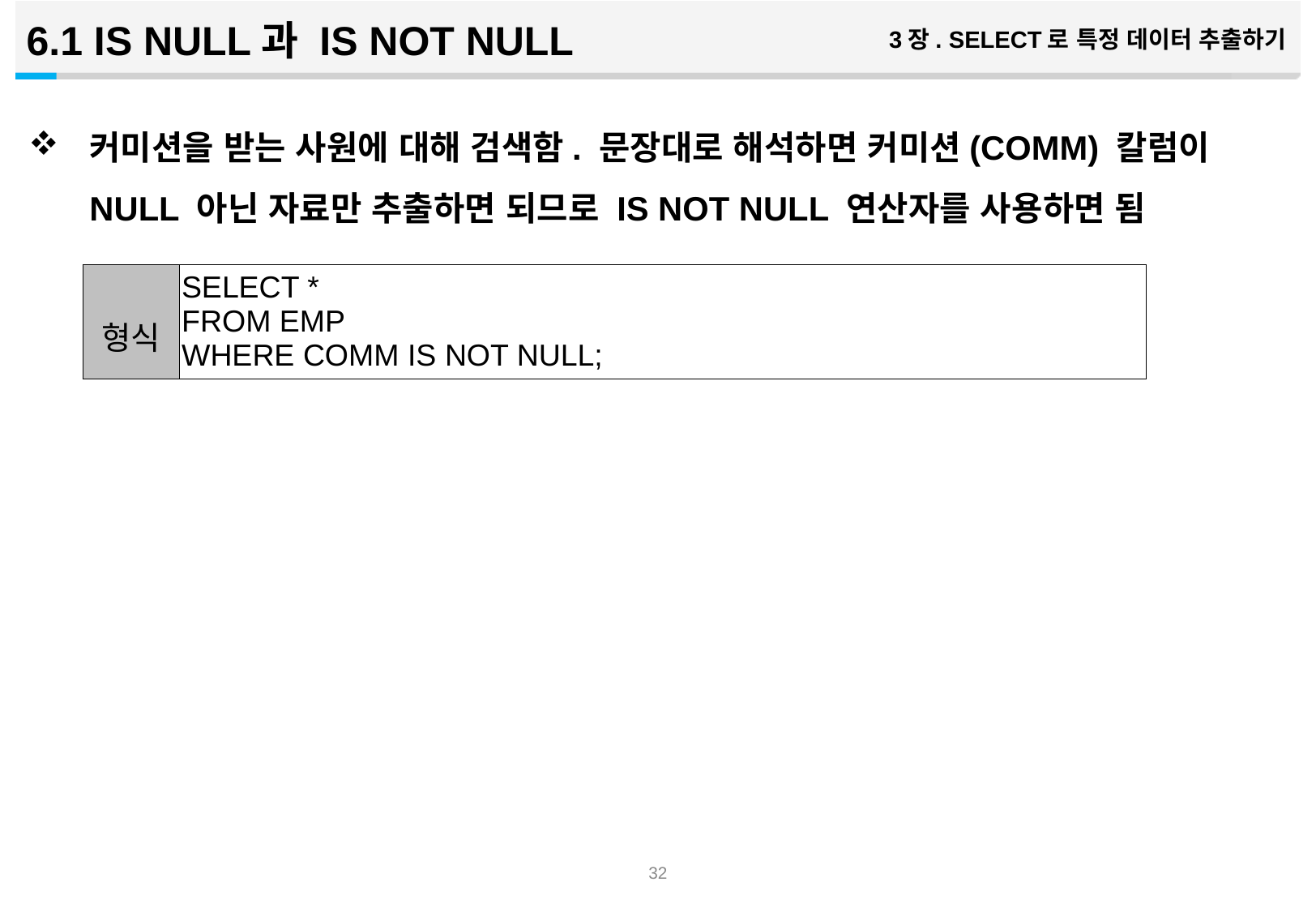

6.1 IS NULL과 IS NOT NULL
3장. SELECT로 특정 데이터 추출하기
커미션을 받는 사원에 대해 검색함. 문장대로 해석하면 커미션(COMM) 칼럼이 NULL 아닌 자료만 추출하면 되므로 IS NOT NULL 연산자를 사용하면 됨
| 형식 | SELECT \* FROM EMP WHERE COMM IS NOT NULL; |
| --- | --- |
32